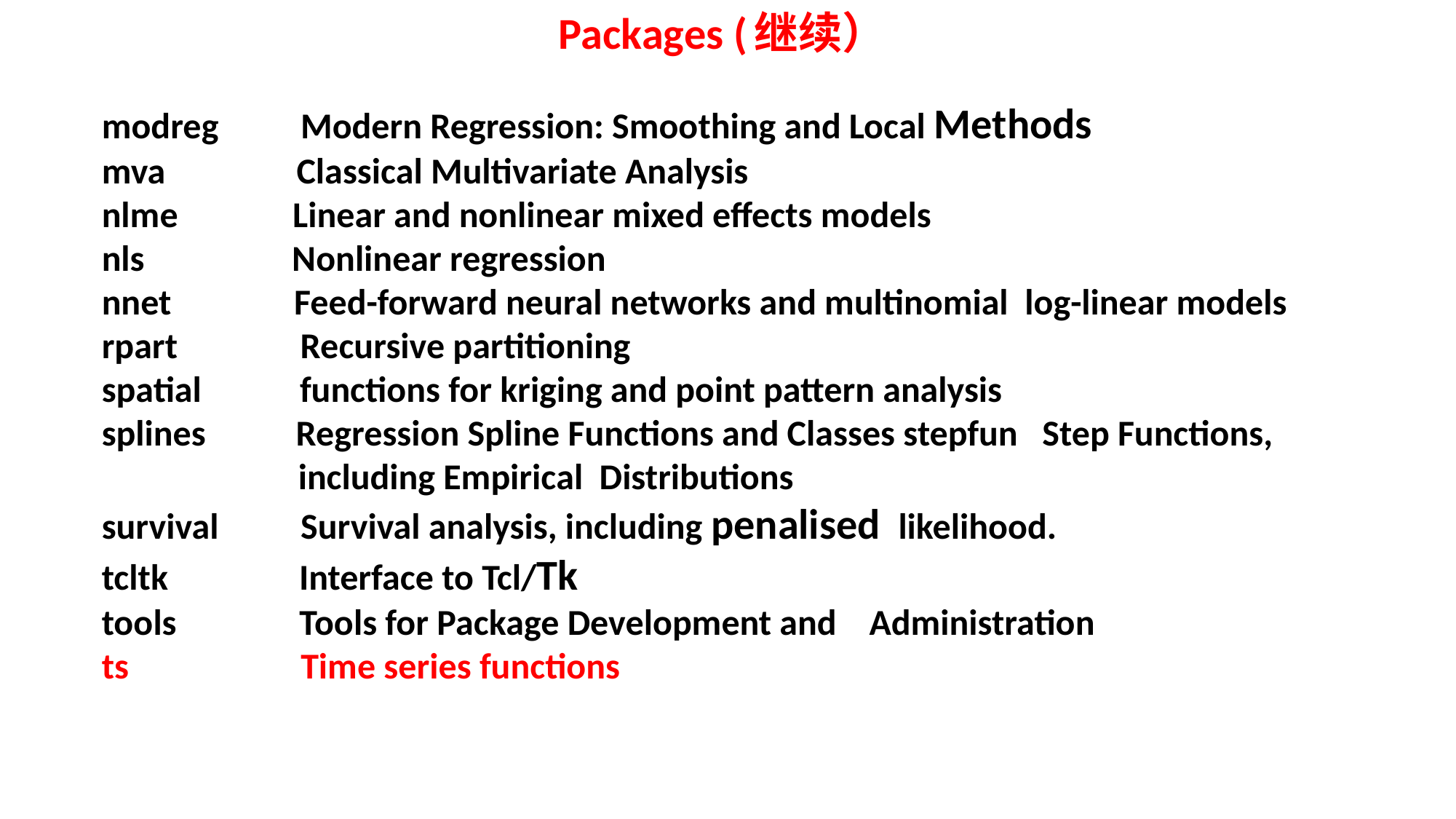

# Packages (继续）
modreg          Modern Regression: Smoothing and Local Methods
mva                Classical Multivariate Analysis
nlme              Linear and nonlinear mixed effects models
nls                  Nonlinear regression
nnet               Feed-forward neural networks and multinomial  log-linear models
rpart               Recursive partitioning
spatial            functions for kriging and point pattern analysis
splines           Regression Spline Functions and Classes stepfun   Step Functions,
                        including Empirical  Distributions
survival          Survival analysis, including penalised  likelihood.
tcltk                Interface to Tcl/Tk
tools               Tools for Package Development and    Administration
ts                     Time series functions